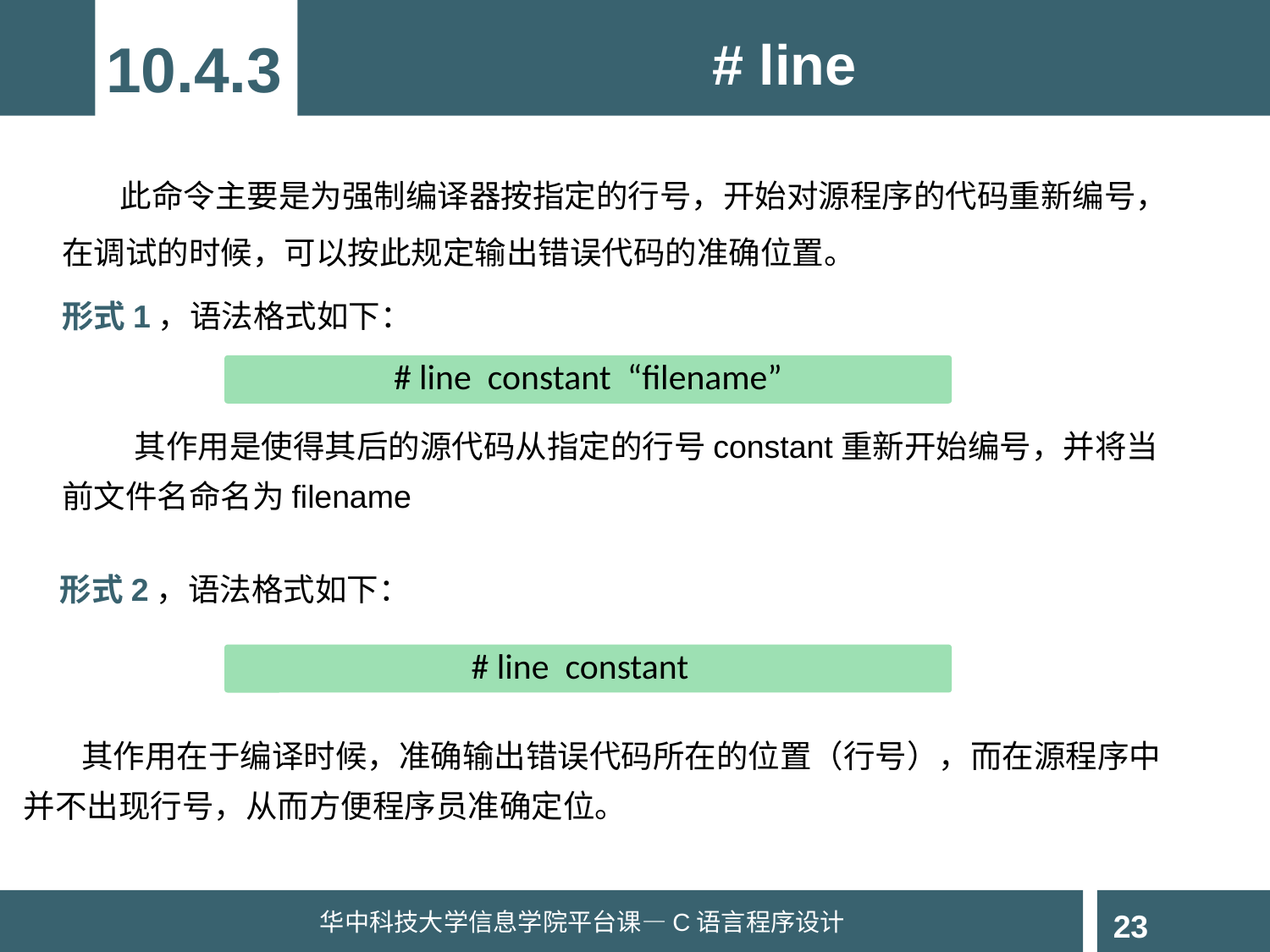

10.4.3
# line
       此命令主要是为强制编译器按指定的行号，开始对源程序的代码重新编号，在调试的时候，可以按此规定输出错误代码的准确位置。
形式1，语法格式如下：

         其作用是使得其后的源代码从指定的行号constant重新开始编号，并将当前文件名命名为filename
# line  constant  “filename”
    形式2，语法格式如下：

       其作用在于编译时候，准确输出错误代码所在的位置（行号），而在源程序中并不出现行号，从而方便程序员准确定位。
# line  constant